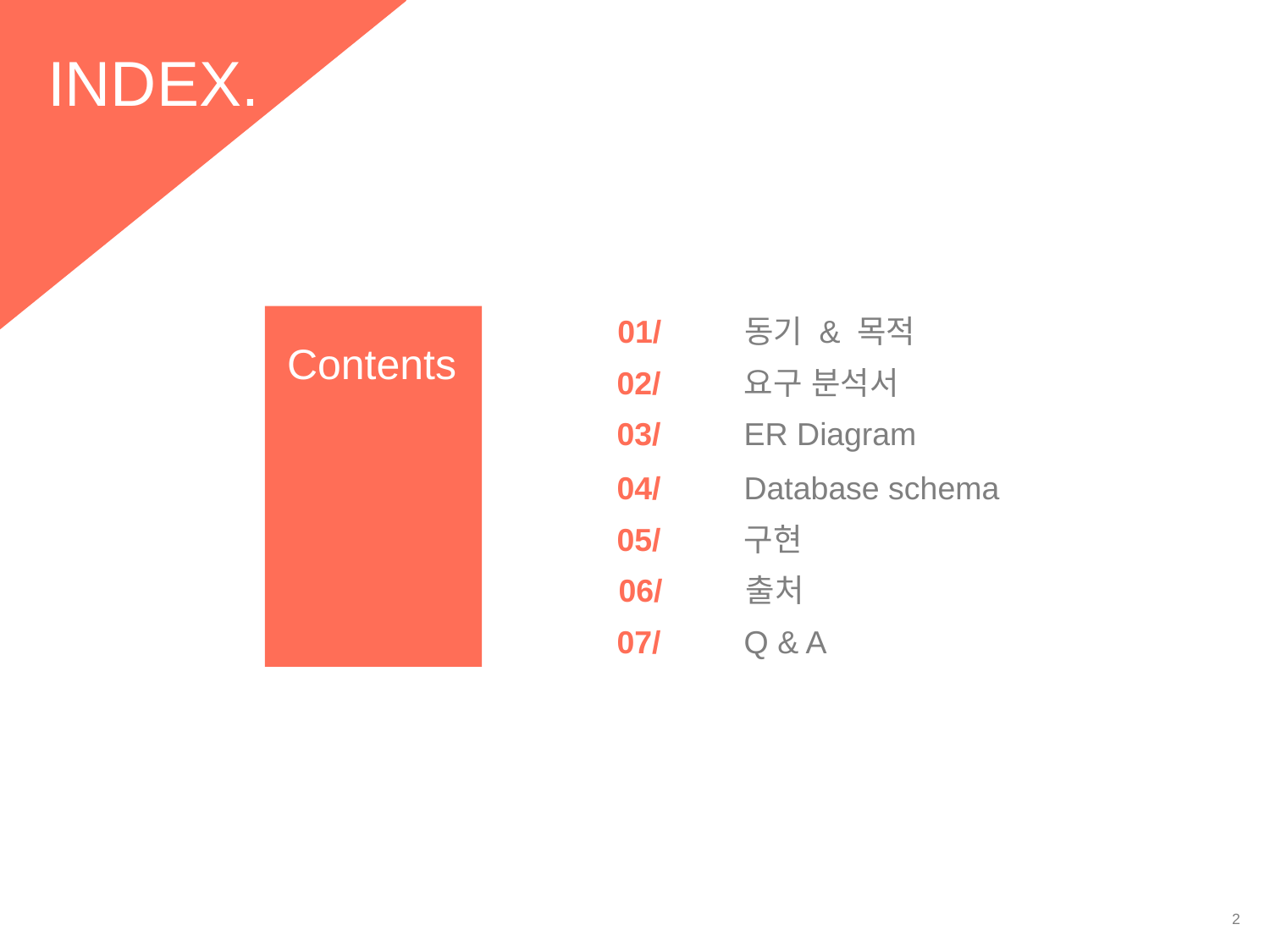

INDEX.
01/ 	동기 & 목적

Contents
02/ 	요구 분석서
03/ 	ER Diagram
04/ 	Database schema
05/ 	구현
06/ 	출처
07/ 	Q & A